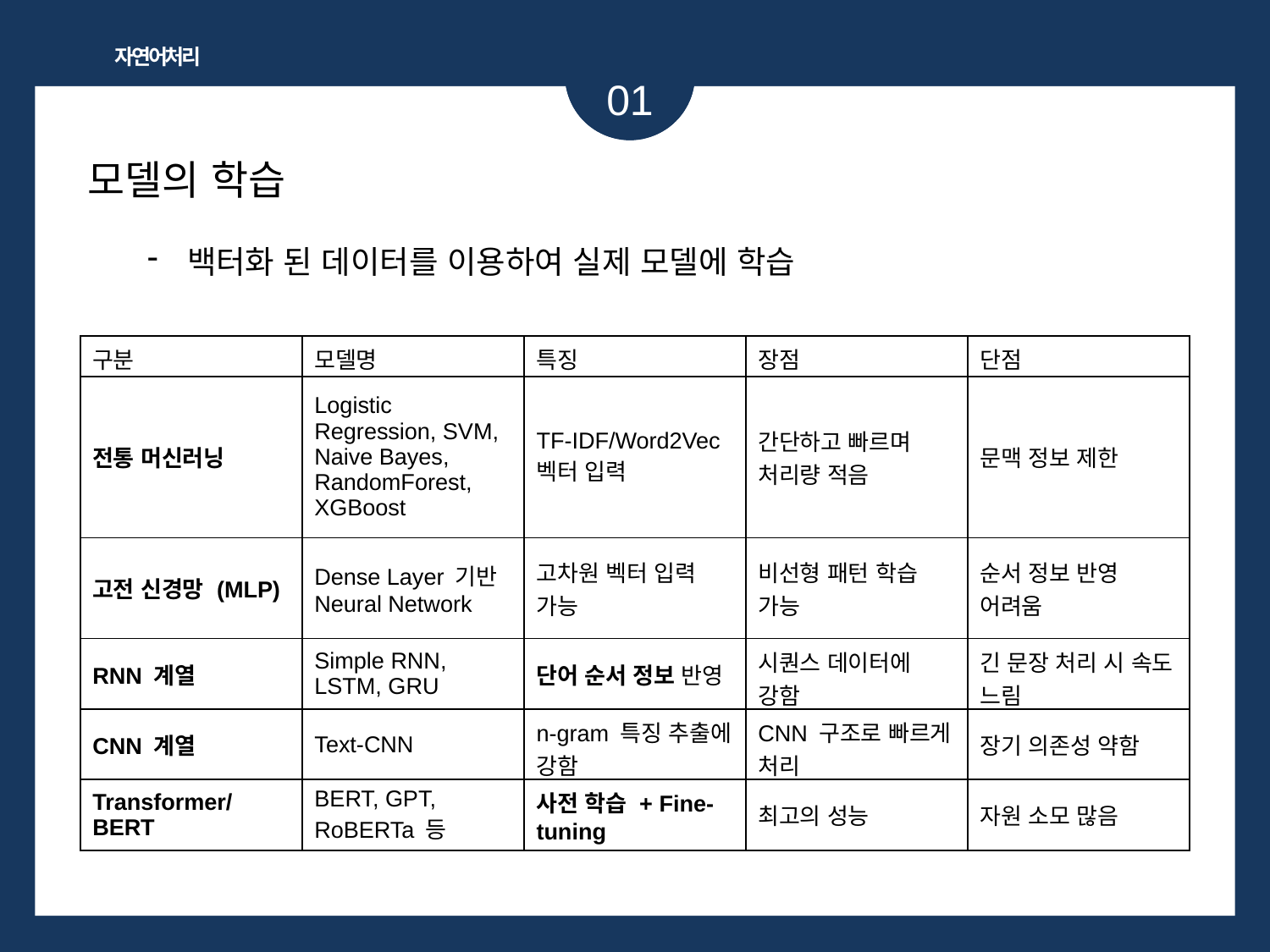

자연어처리
01
모델의 학습
백터화 된 데이터를 이용하여 실제 모델에 학습
| 구분 | 모델명 | 특징 | 장점 | 단점 |
| --- | --- | --- | --- | --- |
| 전통 머신러닝 | Logistic Regression, SVM, Naive Bayes, RandomForest, XGBoost | TF-IDF/Word2Vec 벡터 입력 | 간단하고 빠르며 처리량 적음 | 문맥 정보 제한 |
| 고전 신경망 (MLP) | Dense Layer 기반 Neural Network | 고차원 벡터 입력 가능 | 비선형 패턴 학습 가능 | 순서 정보 반영 어려움 |
| RNN 계열 | Simple RNN, LSTM, GRU | 단어 순서 정보 반영 | 시퀀스 데이터에 강함 | 긴 문장 처리 시 속도 느림 |
| CNN 계열 | Text-CNN | n-gram 특징 추출에 강함 | CNN 구조로 빠르게 처리 | 장기 의존성 약함 |
| Transformer/BERT | BERT, GPT, RoBERTa 등 | 사전 학습 + Fine-tuning | 최고의 성능 | 자원 소모 많음 |